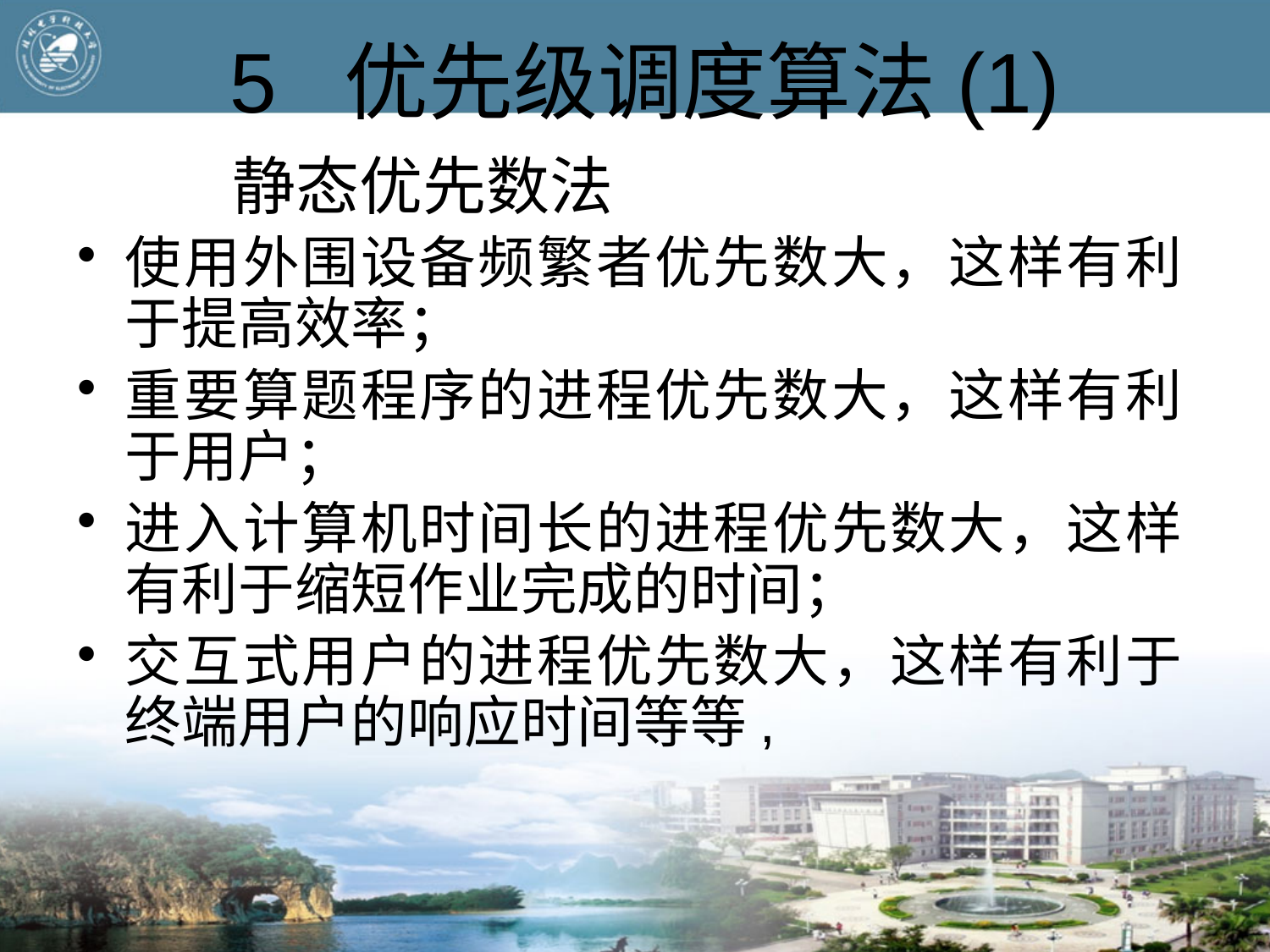

5  优先级调度算法(1)
             静态优先数法
使用外围设备频繁者优先数大，这样有利于提高效率；
重要算题程序的进程优先数大，这样有利于用户；
进入计算机时间长的进程优先数大，这样有利于缩短作业完成的时间；
交互式用户的进程优先数大，这样有利于终端用户的响应时间等等,